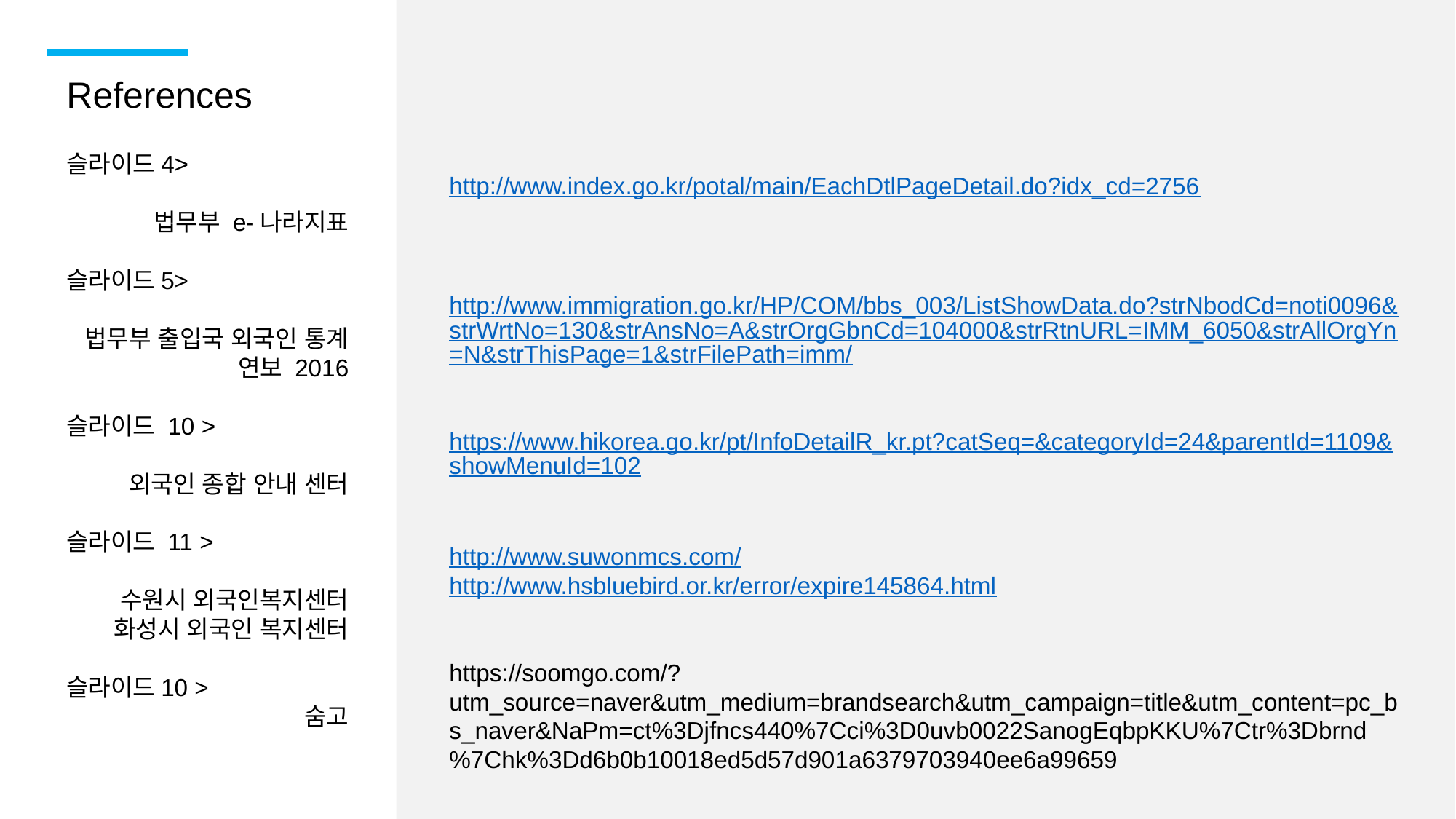

References

http://www.index.go.kr/potal/main/EachDtlPageDetail.do?idx_cd=2756

http://www.immigration.go.kr/HP/COM/bbs_003/ListShowData.do?strNbodCd=noti0096&strWrtNo=130&strAnsNo=A&strOrgGbnCd=104000&strRtnURL=IMM_6050&strAllOrgYn=N&strThisPage=1&strFilePath=imm/

https://www.hikorea.go.kr/pt/InfoDetailR_kr.pt?catSeq=&categoryId=24&parentId=1109&showMenuId=102

http://www.suwonmcs.com/
http://www.hsbluebird.or.kr/error/expire145864.html

https://soomgo.com/?utm_source=naver&utm_medium=brandsearch&utm_campaign=title&utm_content=pc_bs_naver&NaPm=ct%3Djfncs440%7Cci%3D0uvb0022SanogEqbpKKU%7Ctr%3Dbrnd%7Chk%3Dd6b0b10018ed5d57d901a6379703940ee6a99659

슬라이드4>

법무부 e-나라지표

슬라이드5>

법무부 출입국 외국인 통계 연보 2016

슬라이드 10 >

외국인 종합 안내 센터

슬라이드 11 >

수원시 외국인복지센터
 화성시 외국인 복지센터

슬라이드10 >
  숨고